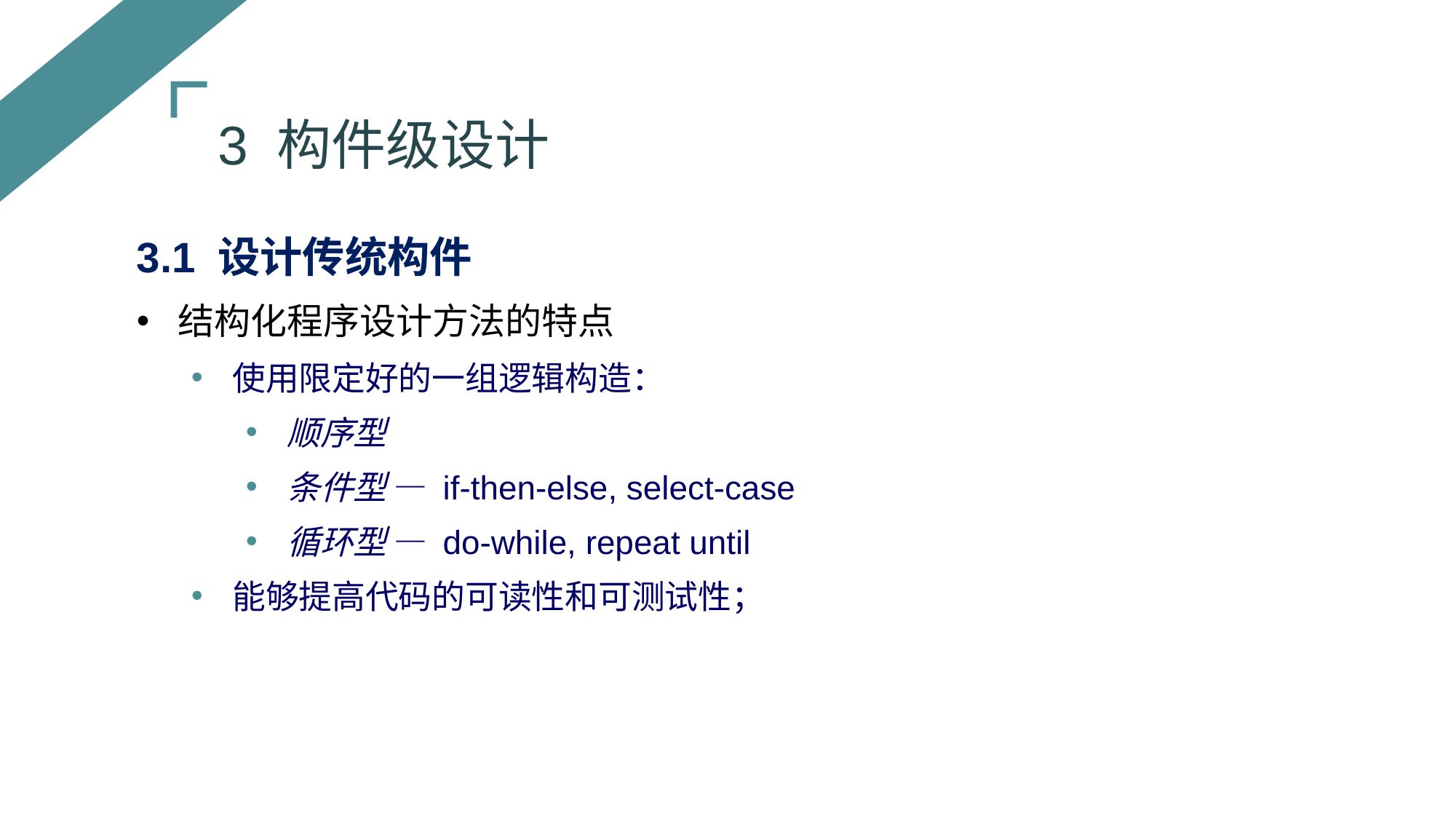

3 构件级设计
3.1 设计传统构件
结构化程序设计方法的特点
使用限定好的一组逻辑构造：
顺序型
条件型 — if-then-else, select-case
循环型 — do-while, repeat until
能够提高代码的可读性和可测试性；